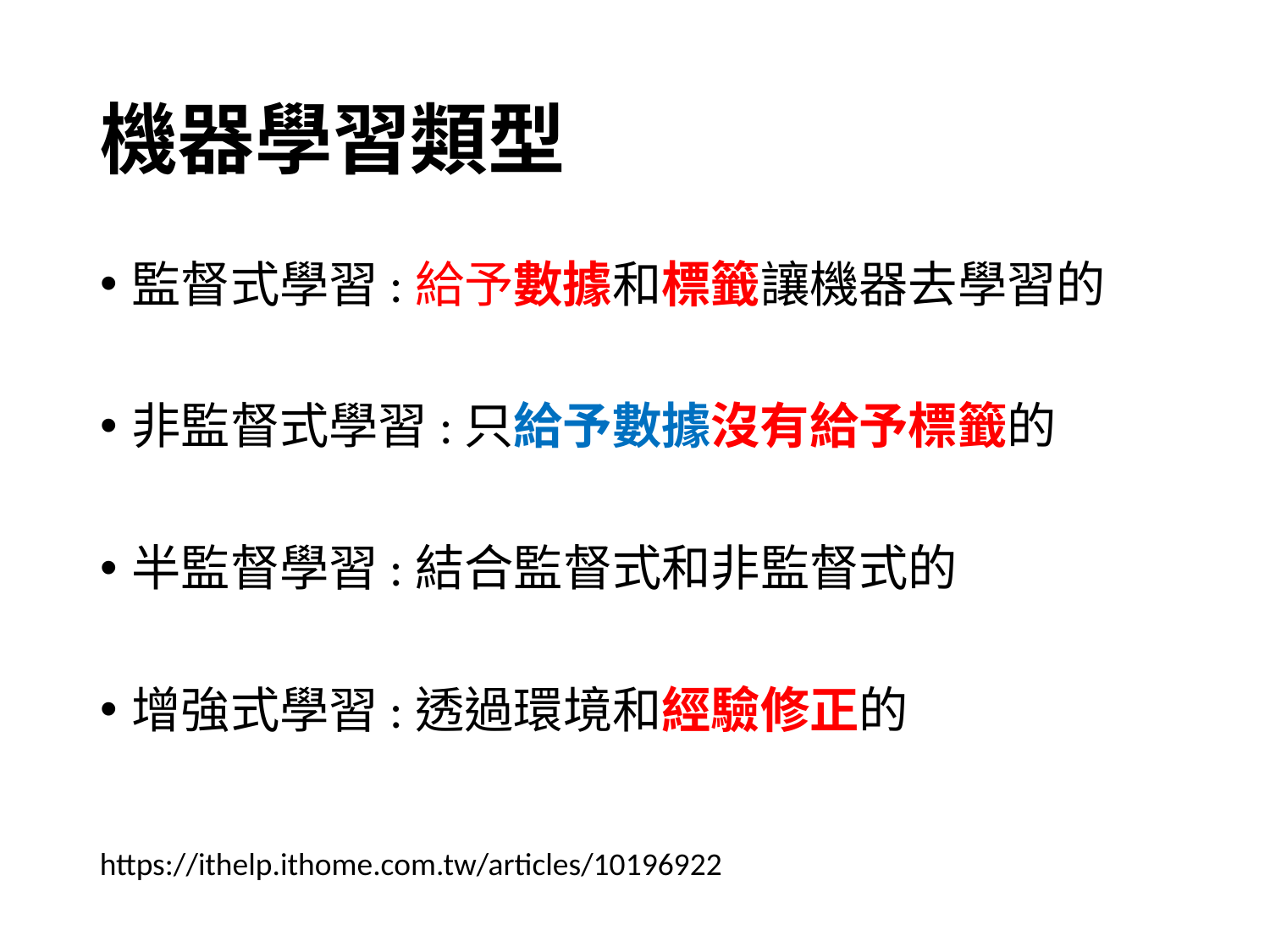

# 機器學習類型
監督式學習:給予數據和標籤讓機器去學習的

非監督式學習:只給予數據沒有給予標籤的

半監督學習:結合監督式和非監督式的

增強式學習:透過環境和經驗修正的
https://ithelp.ithome.com.tw/articles/10196922